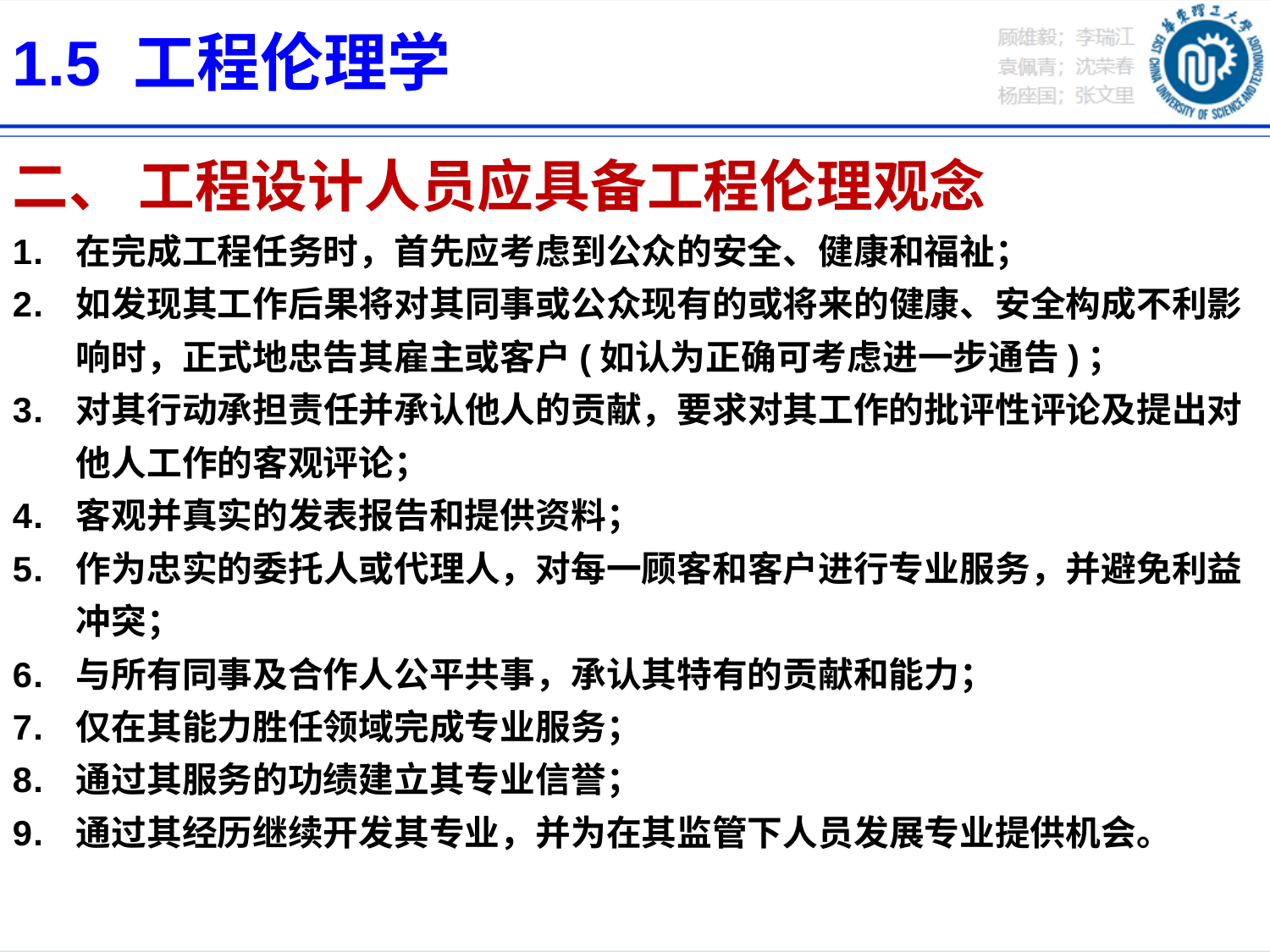

1.5 工程伦理学
二、 工程设计人员应具备工程伦理观念
在完成工程任务时，首先应考虑到公众的安全、健康和福祉；
如发现其工作后果将对其同事或公众现有的或将来的健康、安全构成不利影响时，正式地忠告其雇主或客户(如认为正确可考虑进一步通告)；
对其行动承担责任并承认他人的贡献，要求对其工作的批评性评论及提出对他人工作的客观评论；
客观并真实的发表报告和提供资料；
作为忠实的委托人或代理人，对每一顾客和客户进行专业服务，并避免利益冲突；
与所有同事及合作人公平共事，承认其特有的贡献和能力；
仅在其能力胜任领域完成专业服务；
通过其服务的功绩建立其专业信誉；
通过其经历继续开发其专业，并为在其监管下人员发展专业提供机会。